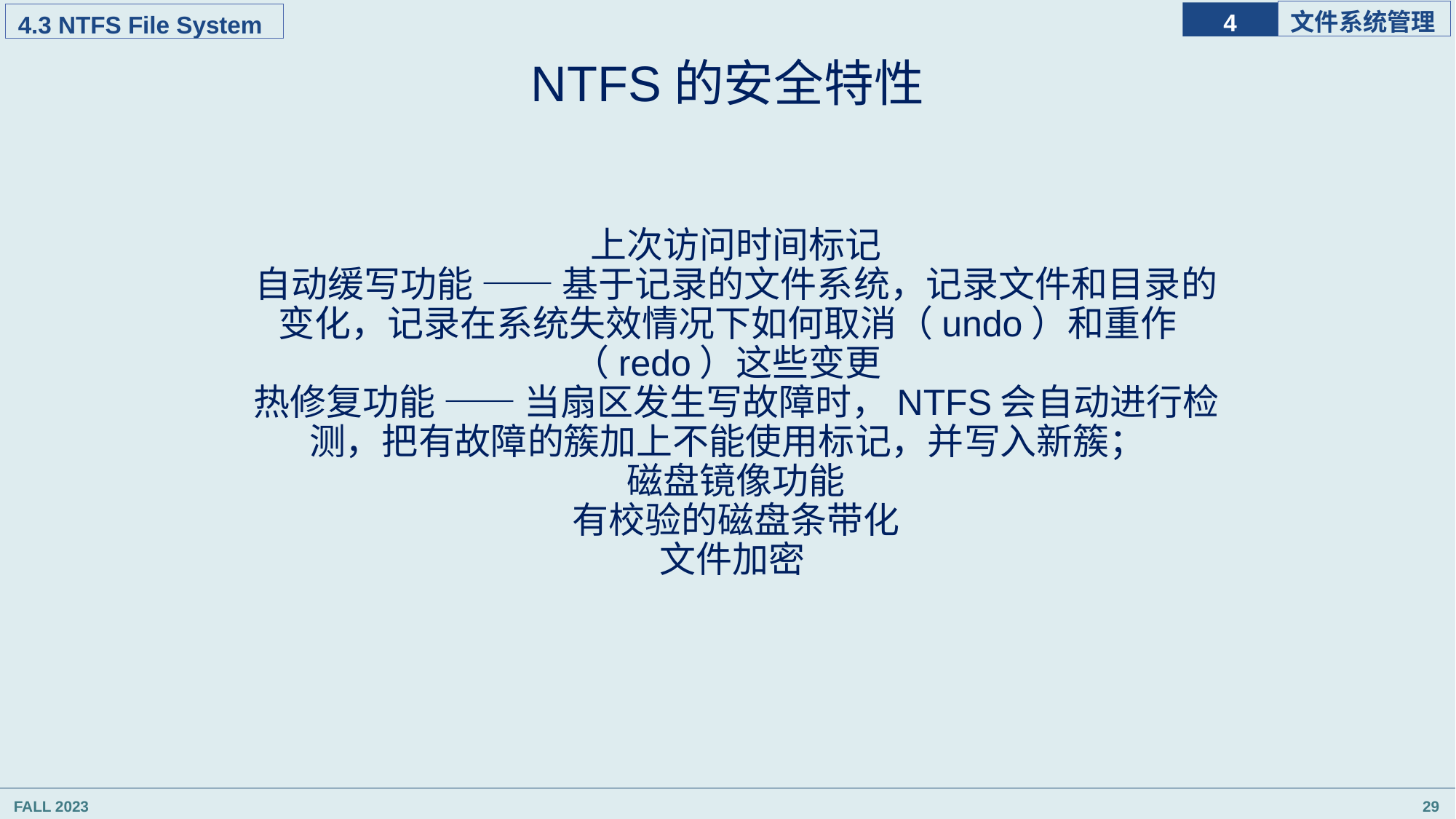

NTFS的安全特性
 上次访问时间标记
 自动缓写功能 —— 基于记录的文件系统，记录文件和目录的变化，记录在系统失效情况下如何取消（undo）和重作（redo）这些变更
 热修复功能 —— 当扇区发生写故障时，NTFS会自动进行检测，把有故障的簇加上不能使用标记，并写入新簇；
 磁盘镜像功能
 有校验的磁盘条带化
 文件加密